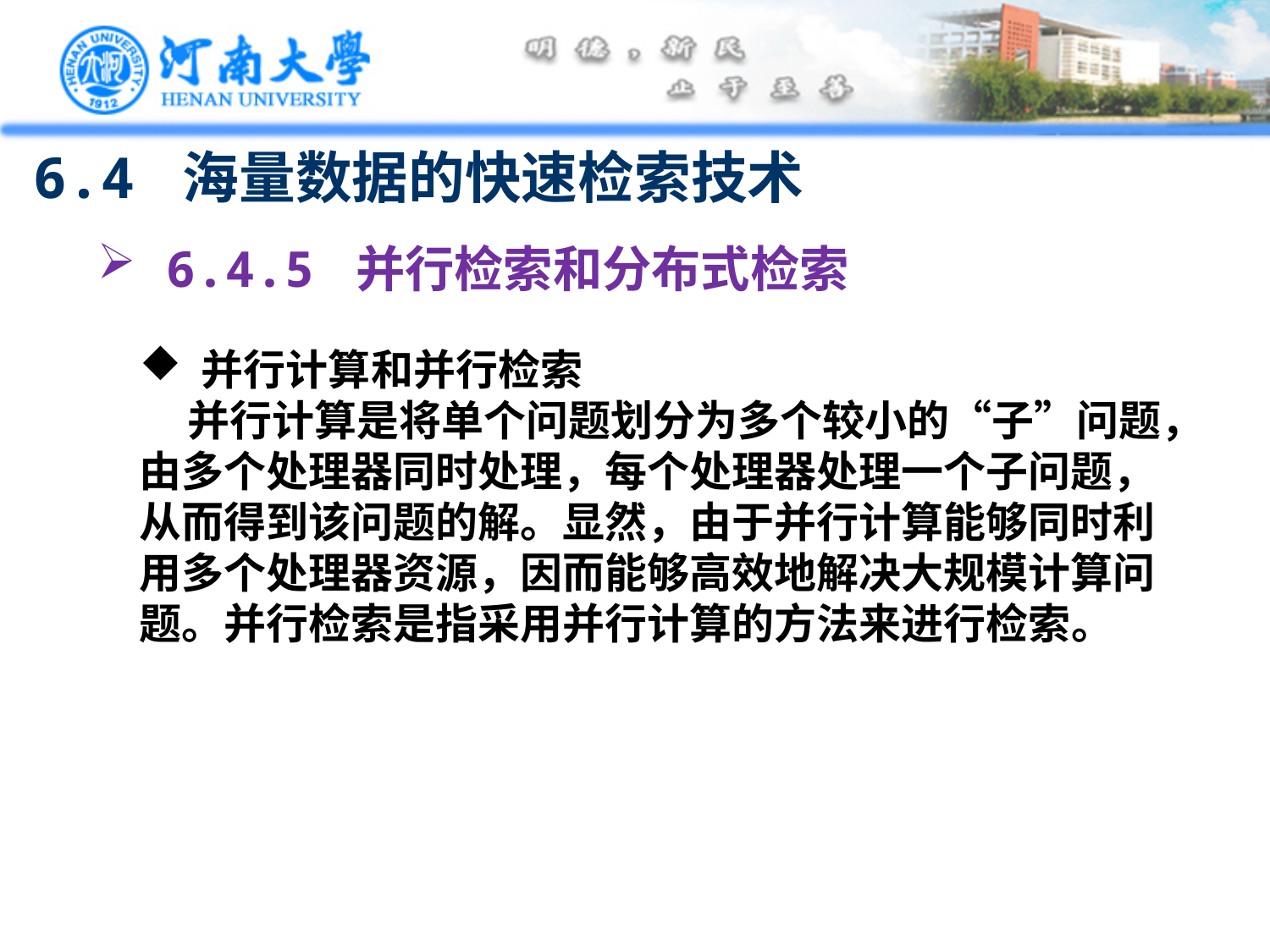

6.4 海量数据的快速检索技术
 6.4.5 并行检索和分布式检索
 并行计算和并行检索
    并行计算是将单个问题划分为多个较小的“子”问题，由多个处理器同时处理，每个处理器处理一个子问题，从而得到该问题的解。显然，由于并行计算能够同时利用多个处理器资源，因而能够高效地解决大规模计算问题。并行检索是指采用并行计算的方法来进行检索。